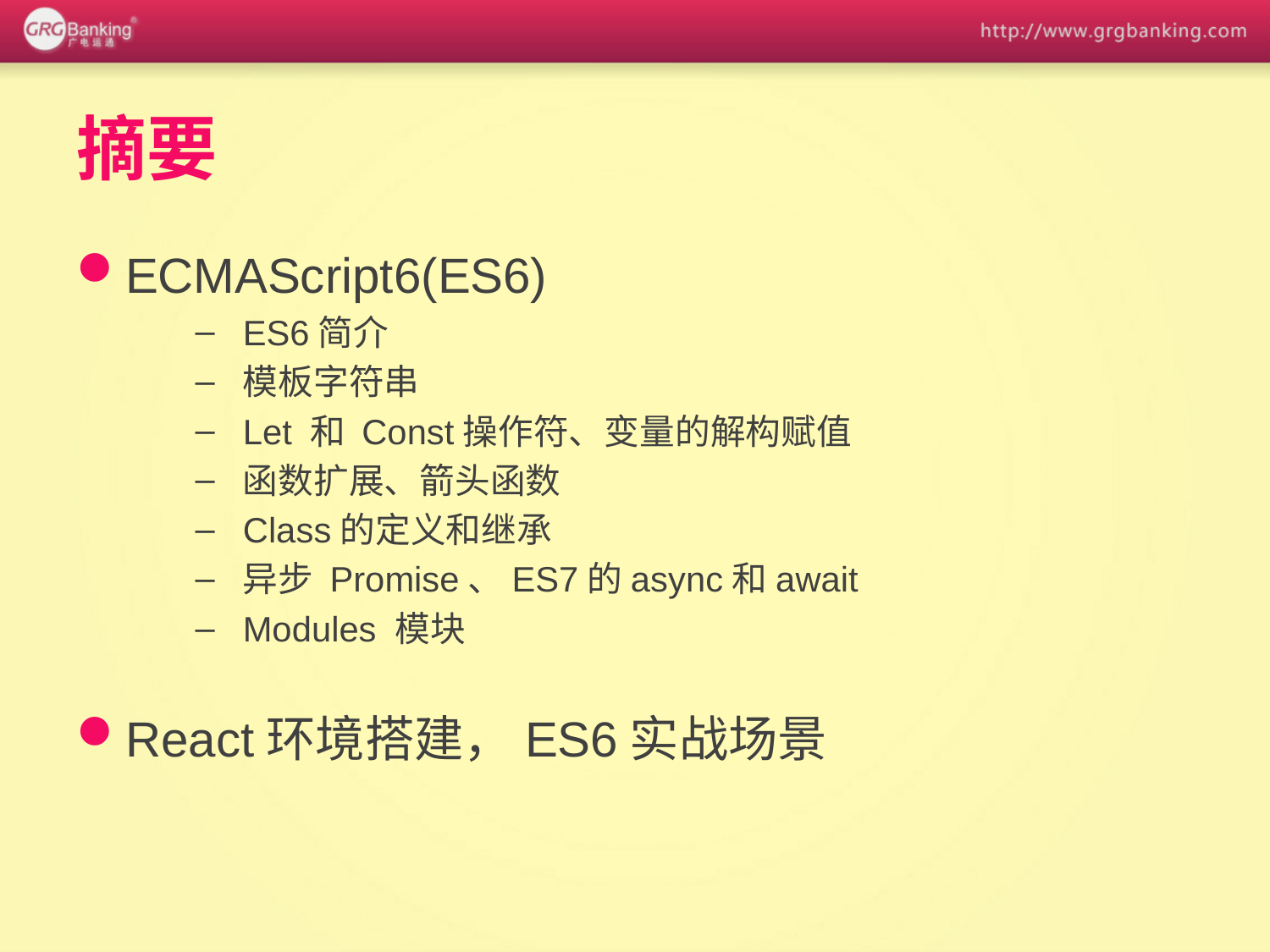

# 摘要
ECMAScript6(ES6)
ES6简介
模板字符串
Let 和 Const操作符、变量的解构赋值
函数扩展、箭头函数
Class的定义和继承
异步 Promise、ES7的async和await
Modules 模块

React环境搭建，ES6实战场景